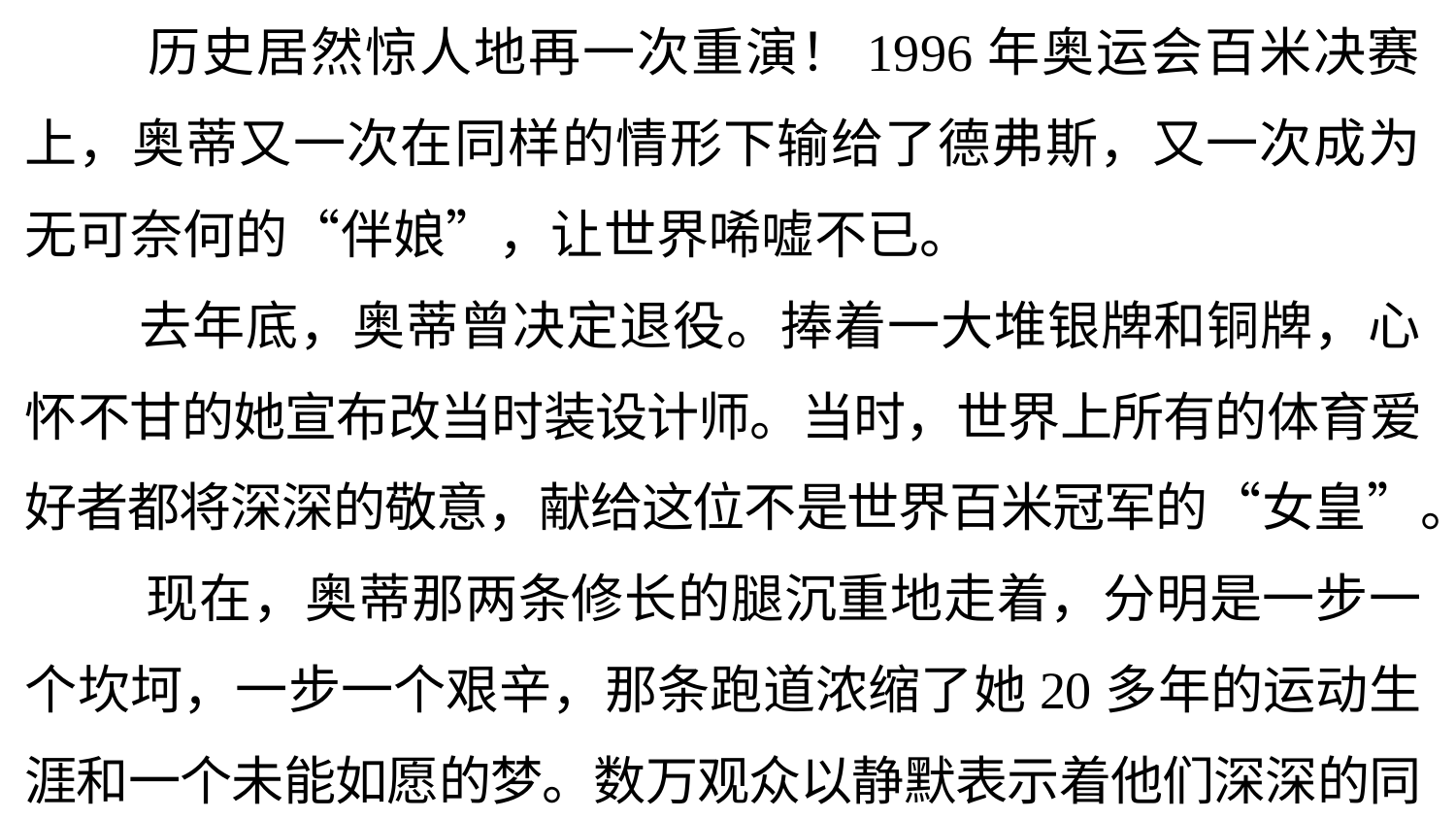

历史居然惊人地再一次重演！1996年奥运会百米决赛上，奥蒂又一次在同样的情形下输给了德弗斯，又一次成为无可奈何的“伴娘”，让世界唏嘘不已。
        去年底，奥蒂曾决定退役。捧着一大堆银牌和铜牌，心怀不甘的她宣布改当时装设计师。当时，世界上所有的体育爱好者都将深深的敬意，献给这位不是世界百米冠军的“女皇”。
        现在，奥蒂那两条修长的腿沉重地走着，分明是一步一个坎坷，一步一个艰辛，那条跑道浓缩了她20多年的运动生涯和一个未能如愿的梦。数万观众以静默表示着他们深深的同情。